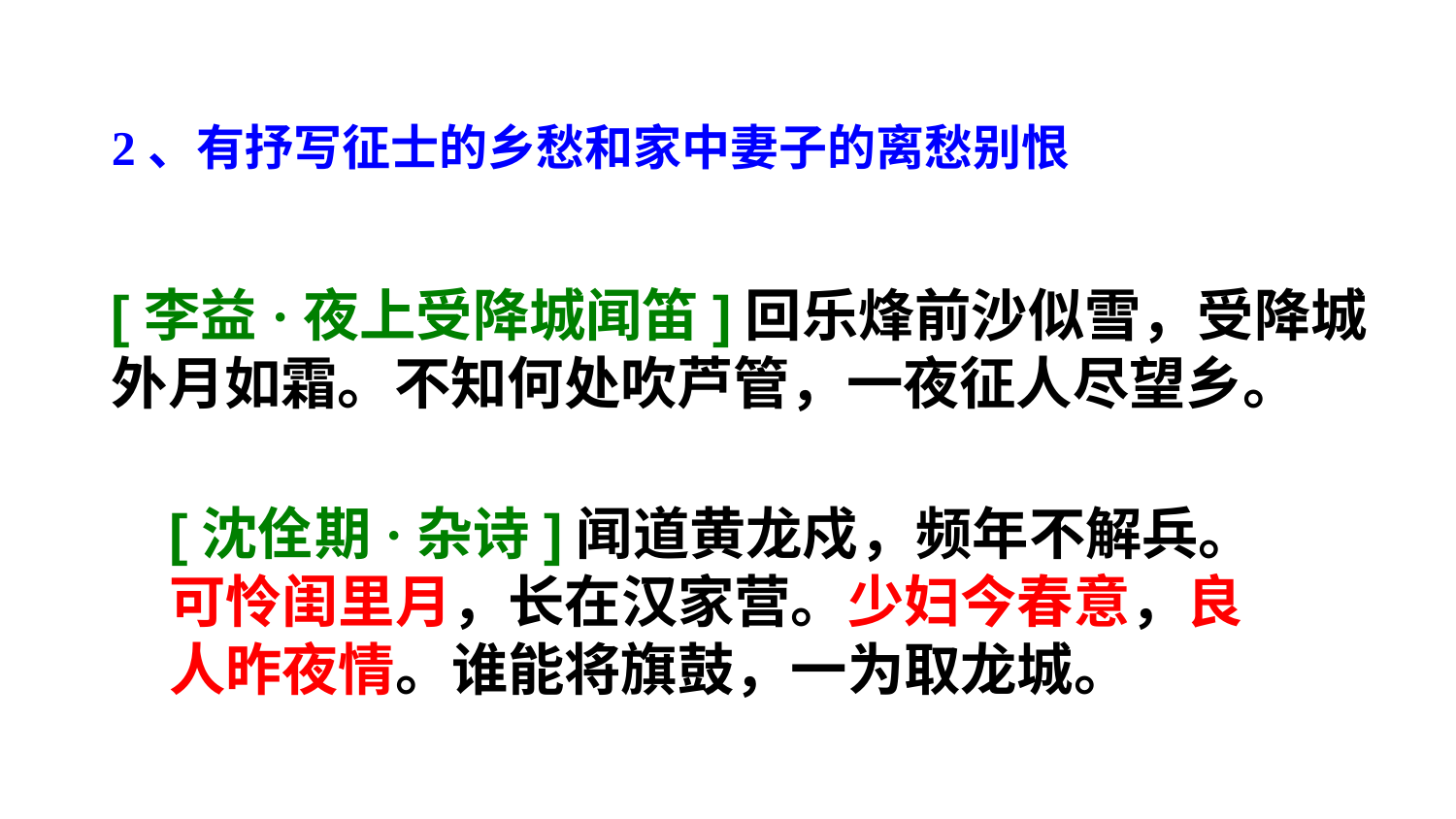

2、有抒写征士的乡愁和家中妻子的离愁别恨

[李益·夜上受降城闻笛]回乐烽前沙似雪，受降城外月如霜。不知何处吹芦管，一夜征人尽望乡。
[沈佺期·杂诗]闻道黄龙戍，频年不解兵。可怜闺里月，长在汉家营。少妇今春意，良人昨夜情。谁能将旗鼓，一为取龙城。